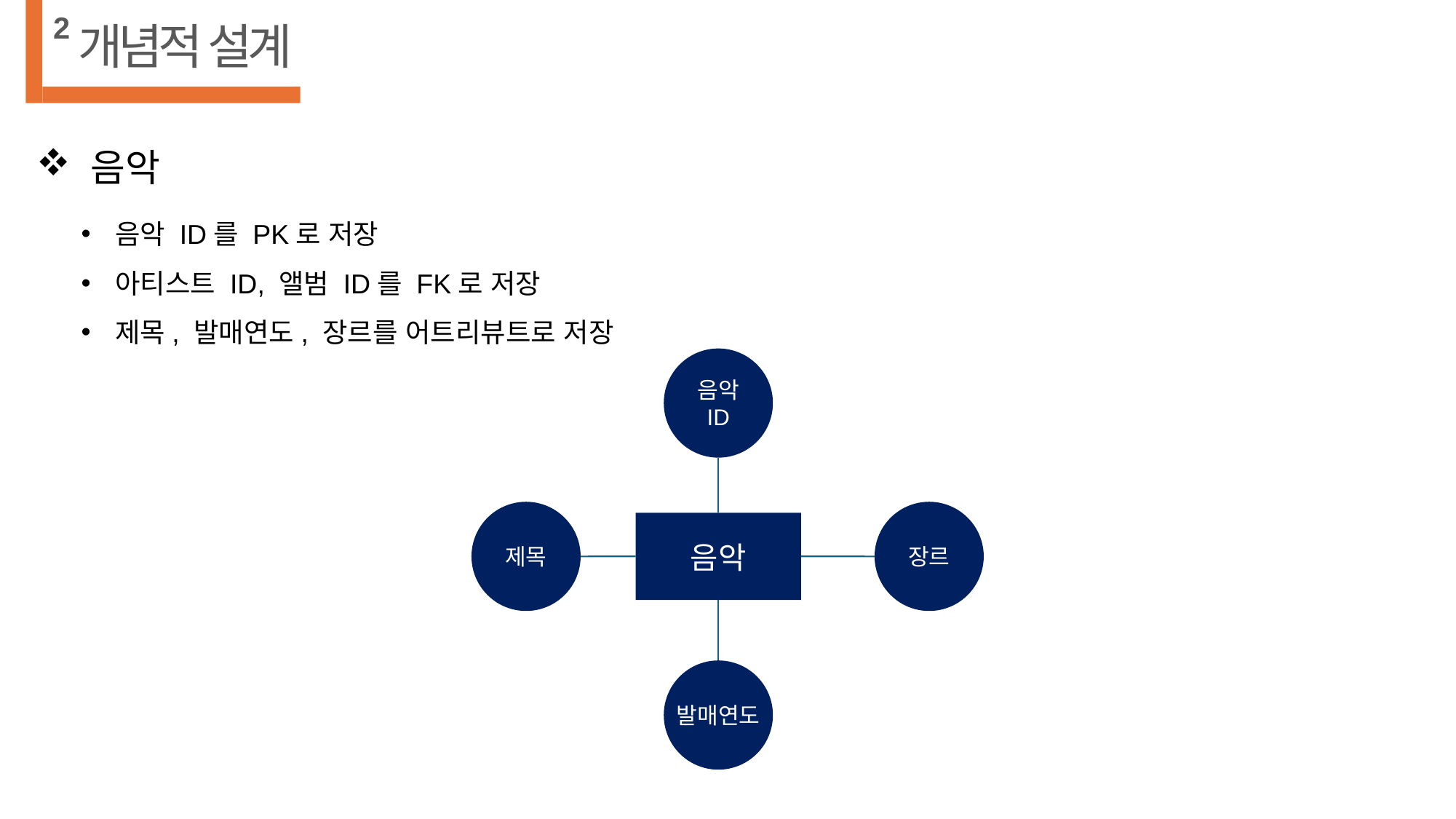

2
개념적 설계
 음악
음악 ID를 PK로 저장
아티스트 ID, 앨범 ID를 FK로 저장
제목, 발매연도, 장르를 어트리뷰트로 저장
음악 ID
제목
장르
음악
발매연도